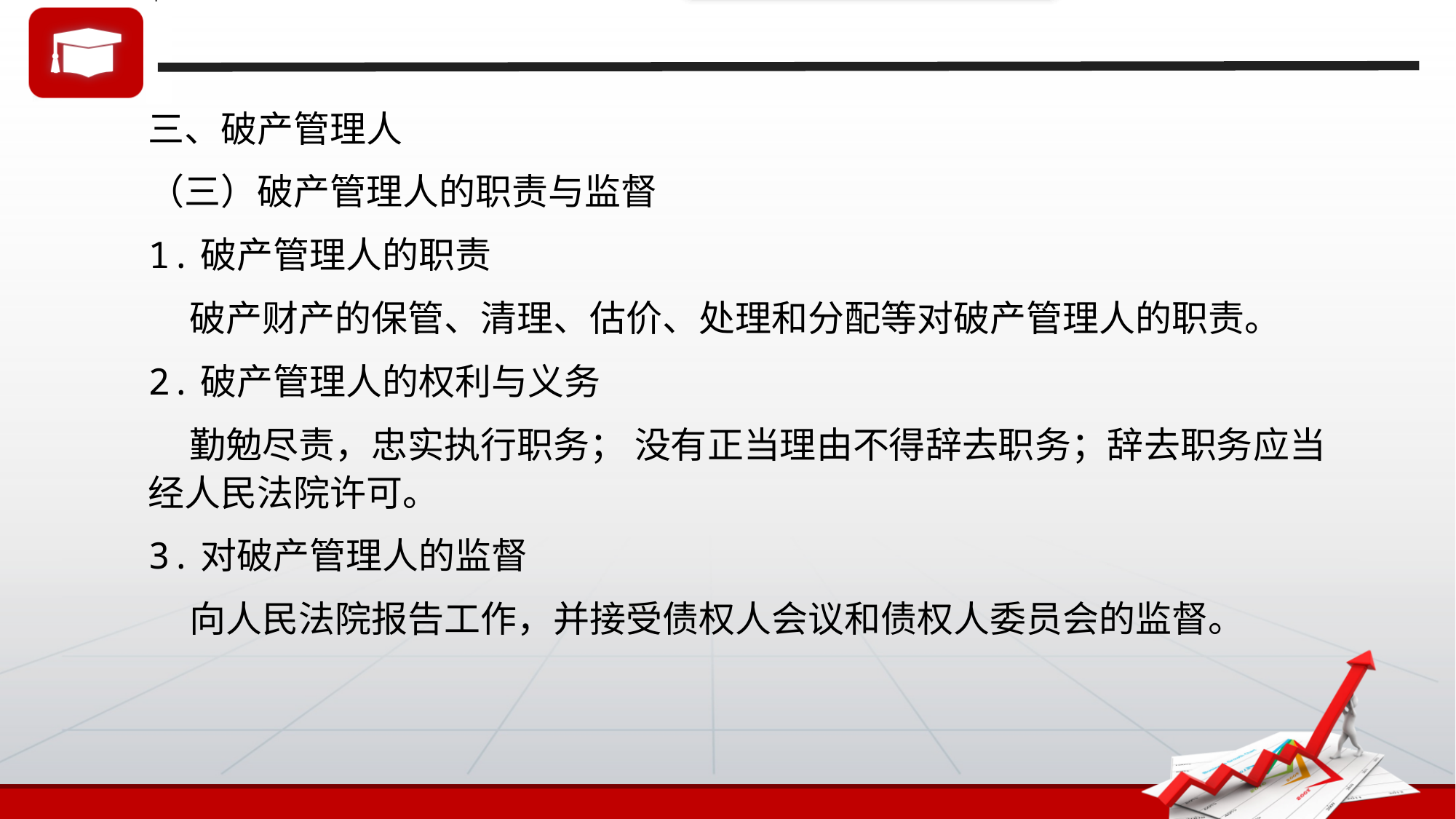

三、破产管理人
（三）破产管理人的职责与监督
1.破产管理人的职责
    破产财产的保管、清理、估价、处理和分配等对破产管理人的职责。
2.破产管理人的权利与义务
    勤勉尽责，忠实执行职务； 没有正当理由不得辞去职务；辞去职务应当经人民法院许可。
3.对破产管理人的监督
    向人民法院报告工作，并接受债权人会议和债权人委员会的监督。